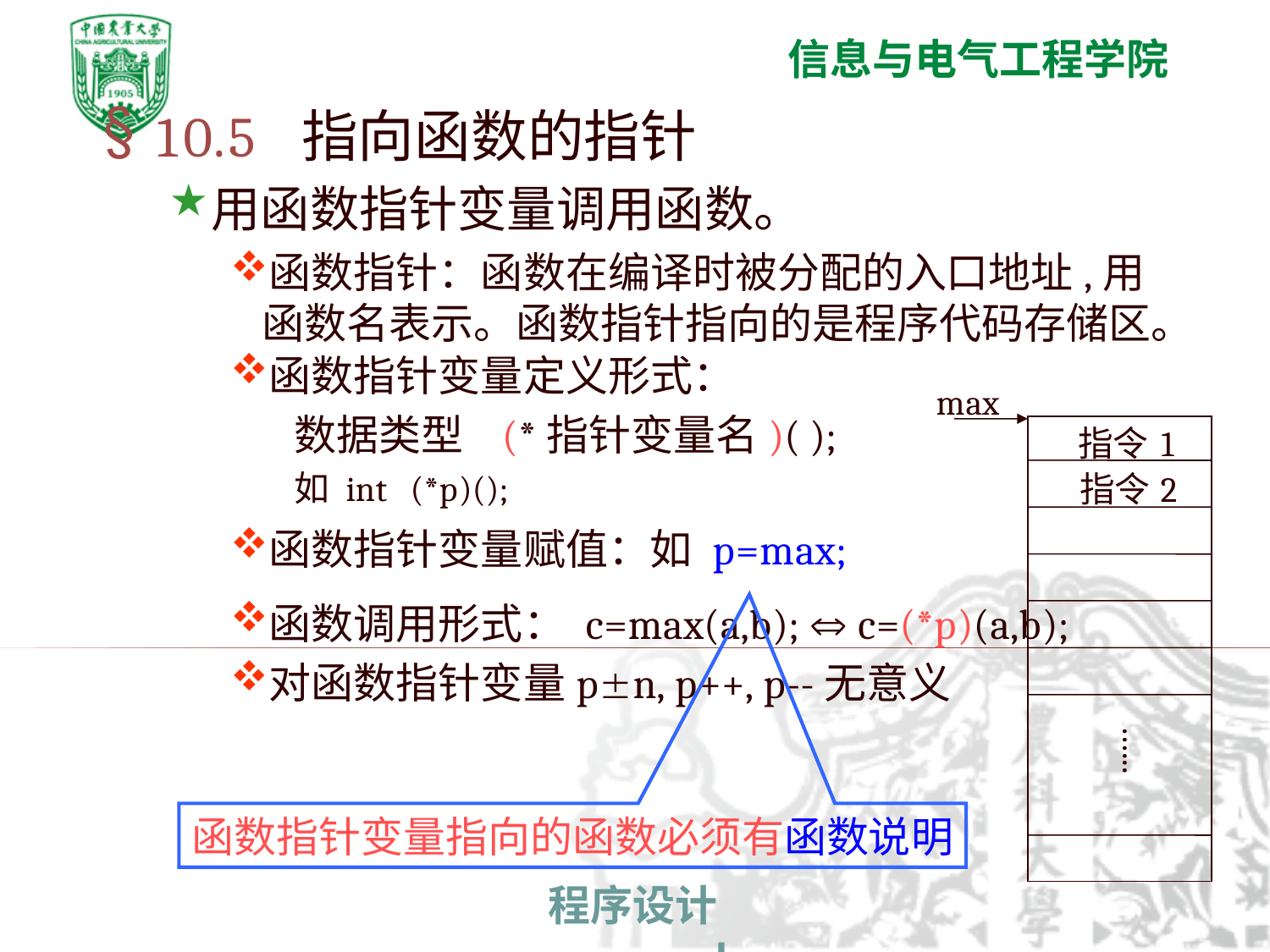

10.5  指向函数的指针
用函数指针变量调用函数。
函数指针：函数在编译时被分配的入口地址,用函数名表示。函数指针指向的是程序代码存储区。
函数指针变量定义形式：
数据类型   (*指针变量名)( );
如 int   (*p)();
max

指令1

指令2

…...

函数指针变量赋值：如 p=max;
函数调用形式： c=max(a,b); ⇔ c=(*p)(a,b);
对函数指针变量p±n, p++, p--无意义
函数指针变量指向的函数必须有函数说明